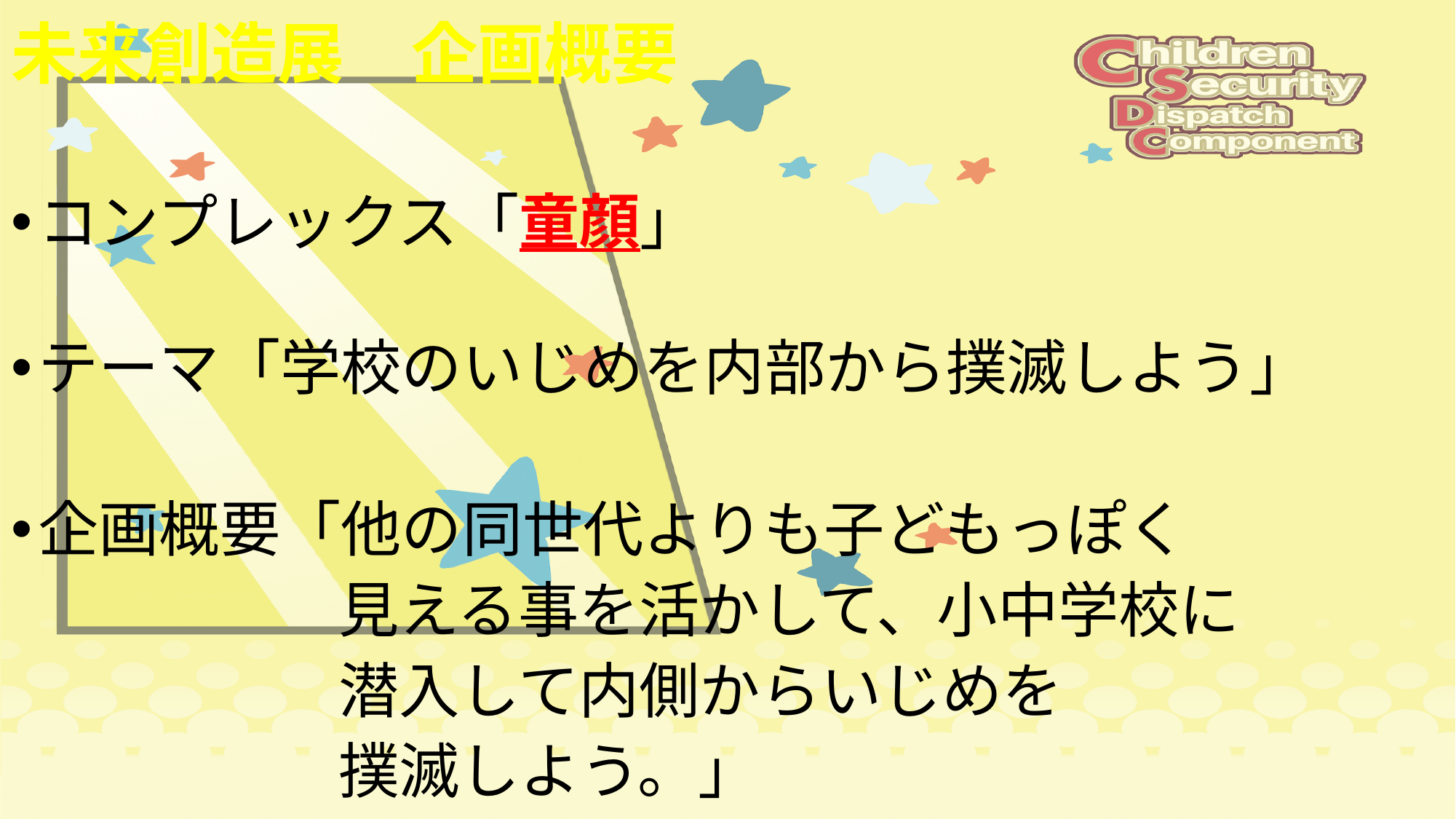

# 未来創造展　企画概要

コンプレックス「童顔」

テーマ「学校のいじめを内部から撲滅しよう」

企画概要「他の同世代よりも子どもっぽく
 			見える事を活かして、小中学校に
			潜入して内側からいじめを
			撲滅しよう。」